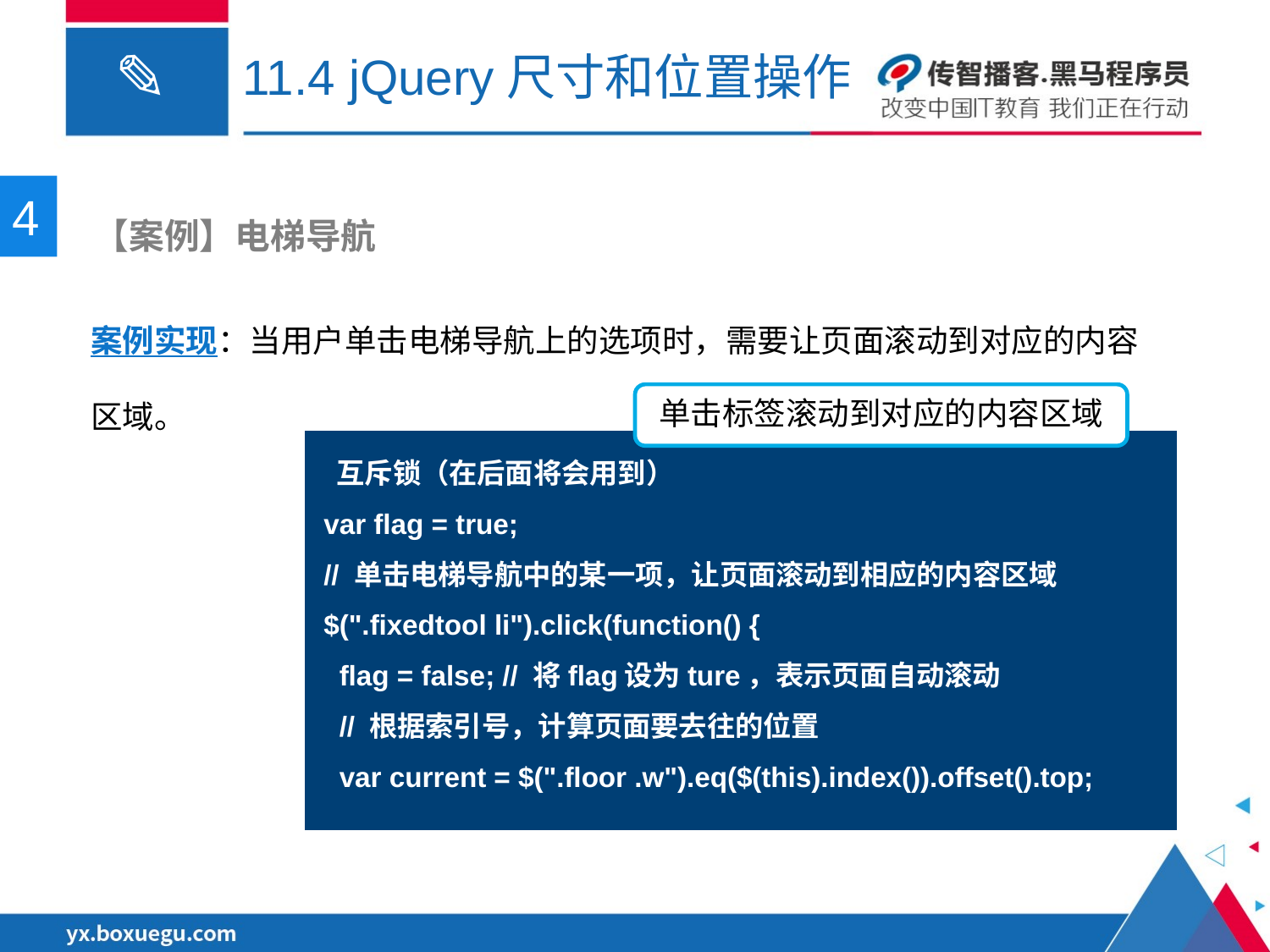

# 11.4 jQuery尺寸和位置操作

4
  【案例】电梯导航
案例实现：当用户单击电梯导航上的选项时，需要让页面滚动到对应的内容区域。
单击标签滚动到对应的内容区域

 互斥锁（在后面将会用到）
var flag = true;
// 单击电梯导航中的某一项，让页面滚动到相应的内容区域
$(".fixedtool li").click(function() {
  flag = false; // 将flag设为ture，表示页面自动滚动
  // 根据索引号，计算页面要去往的位置
  var current = $(".floor .w").eq($(this).index()).offset().top;